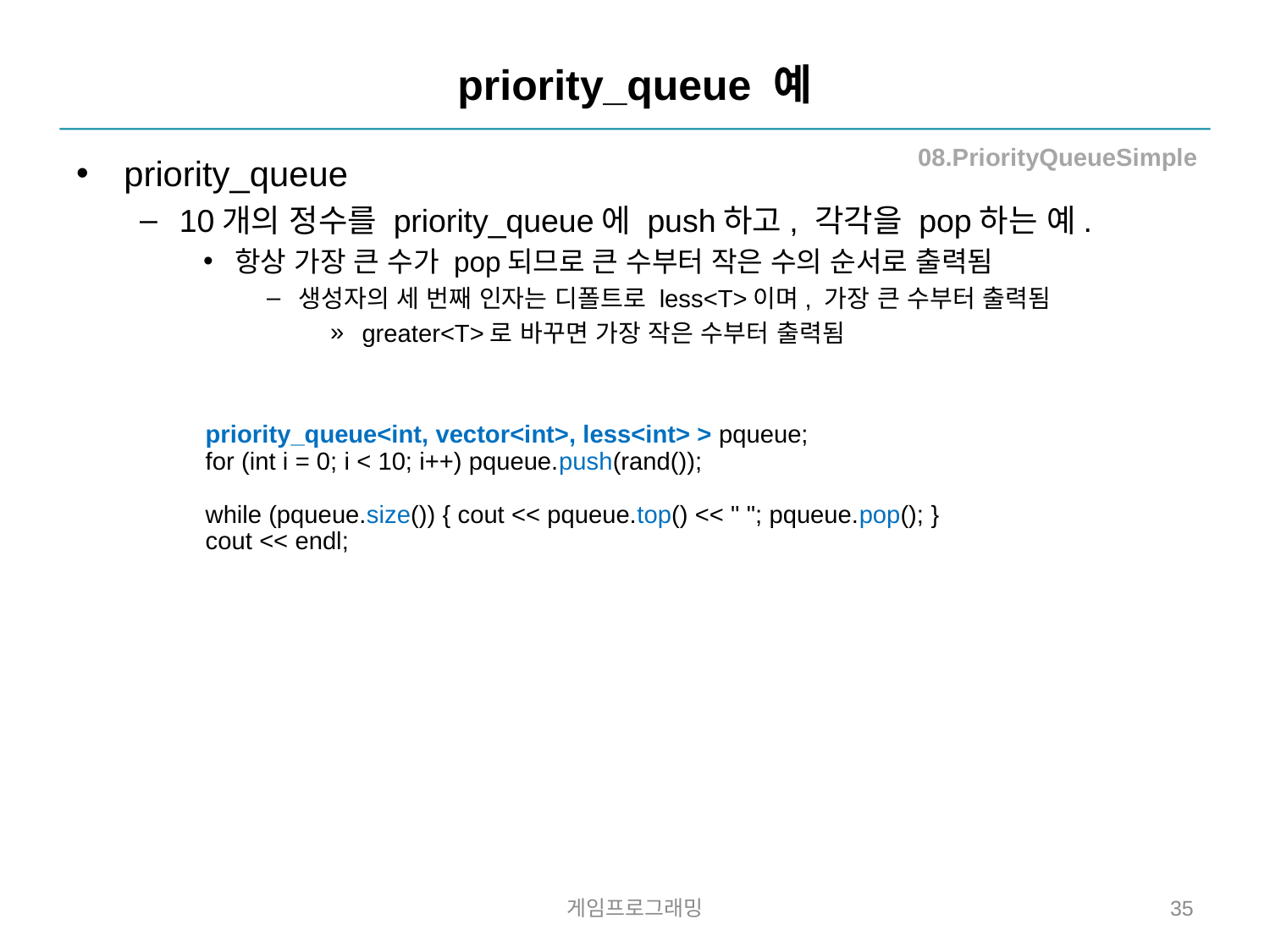

# priority_queue 예
08.PriorityQueueSimple
priority_queue
10개의 정수를 priority_queue에 push하고, 각각을 pop하는 예.
항상 가장 큰 수가 pop되므로 큰 수부터 작은 수의 순서로 출력됨
생성자의 세 번째 인자는 디폴트로 less<T>이며, 가장 큰 수부터 출력됨
greater<T>로 바꾸면 가장 작은 수부터 출력됨
priority_queue<int, vector<int>, less<int> > pqueue;
for (int i = 0; i < 10; i++) pqueue.push(rand());

while (pqueue.size()) { cout << pqueue.top() << " "; pqueue.pop(); }
cout << endl;
게임프로그래밍
35